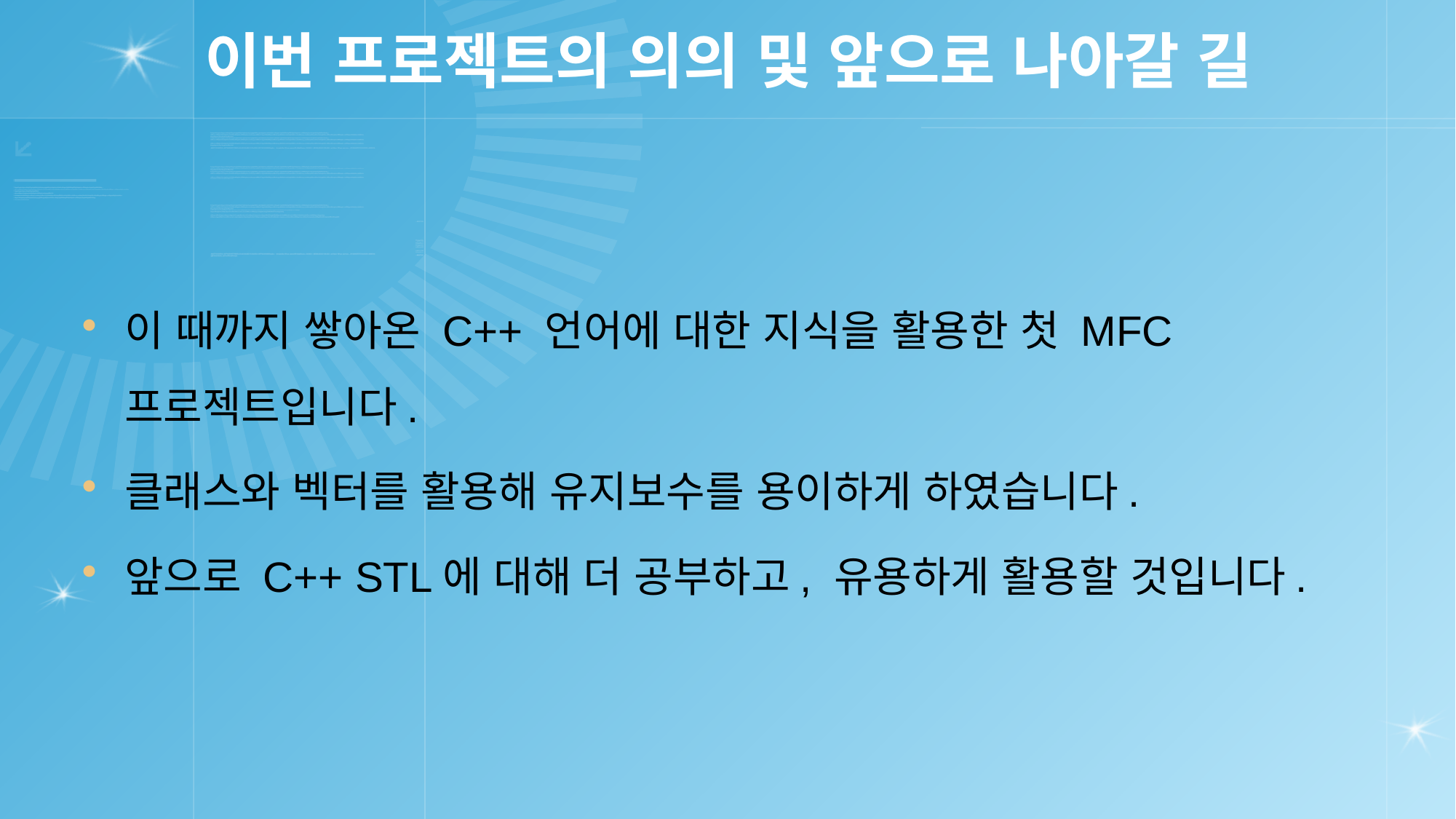

# 이번 프로젝트의 의의 및 앞으로 나아갈 길
이 때까지 쌓아온 C++ 언어에 대한 지식을 활용한 첫 MFC 프로젝트입니다.
클래스와 벡터를 활용해 유지보수를 용이하게 하였습니다.
앞으로 C++ STL에 대해 더 공부하고, 유용하게 활용할 것입니다.